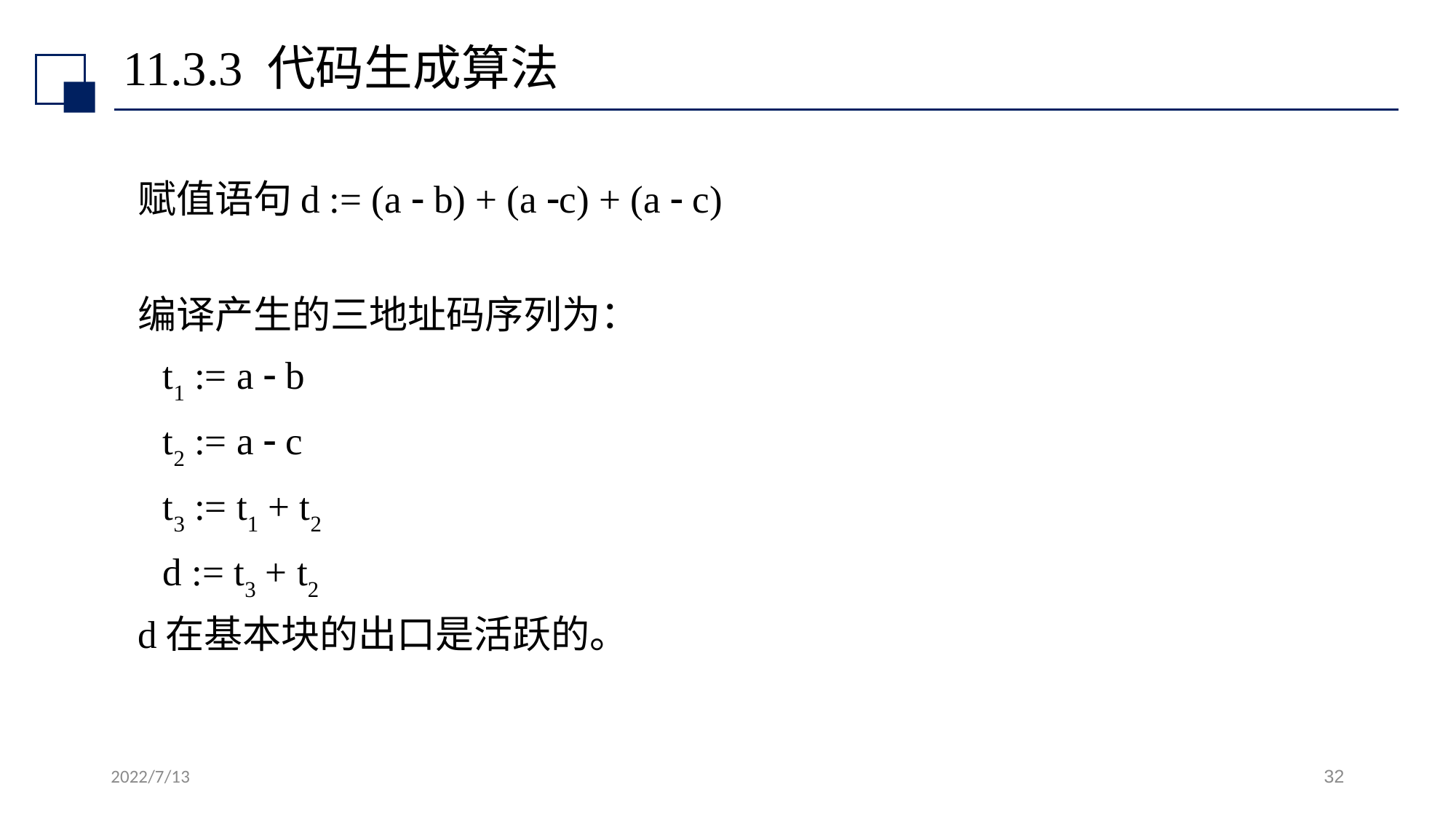

# 11.3.3 代码生成算法
赋值语句d := (a − b) + (a −c) + (a − c)

编译产生的三地址码序列为：
		t1 := a − b
		t2 := a − c
		t3 := t1 + t2
		d := t3 + t2
d在基本块的出口是活跃的。
2022/7/13
32